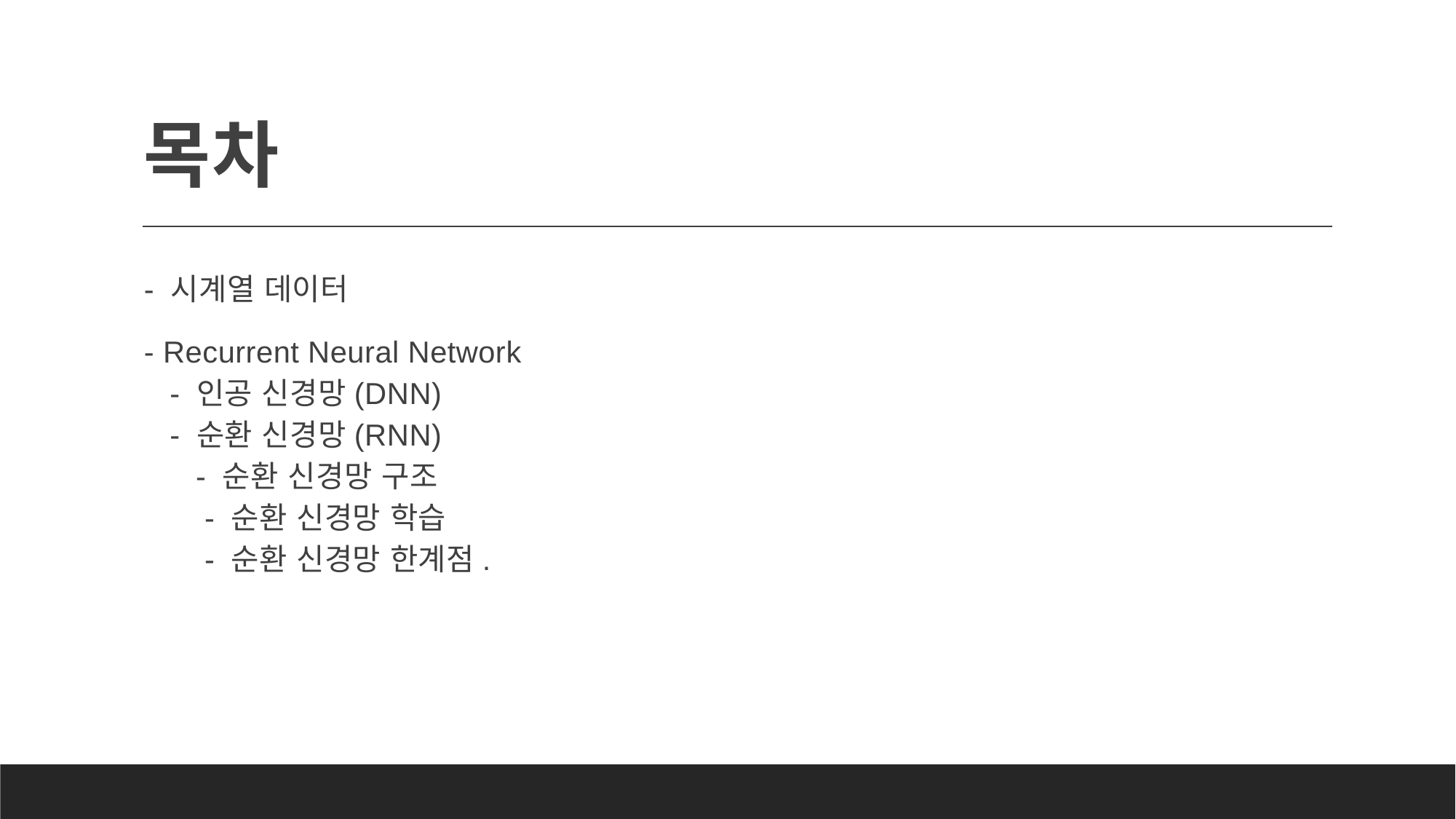

# 목차
- 시계열 데이터
- Recurrent Neural Network
   - 인공 신경망(DNN)
   - 순환 신경망(RNN)
      - 순환 신경망 구조
      - 순환 신경망 학습
      - 순환 신경망 한계점.